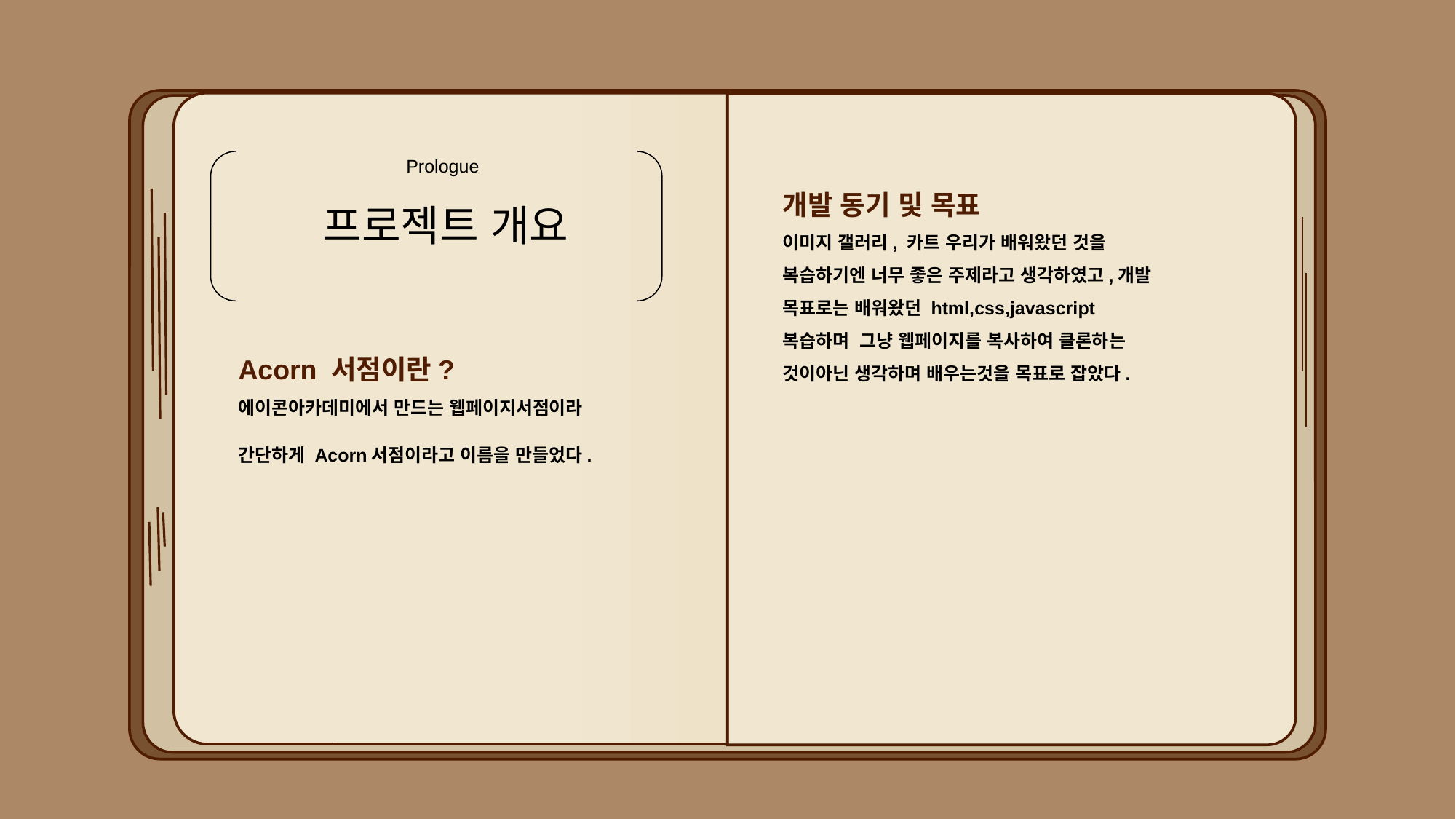

Prologue

프로젝트 개요

개발 동기 및 목표
이미지 갤러리, 카트 우리가 배워왔던 것을 복습하기엔 너무 좋은 주제라고 생각하였고,개발 목표로는 배워왔던 html,css,javascript복습하며  그냥 웹페이지를 복사하여 클론하는 것이아닌 생각하며 배우는것을 목표로 잡았다.
Acorn 서점이란?
에이콘아카데미에서 만드는 웹페이지서점이라 간단하게 Acorn서점이라고 이름을 만들었다.